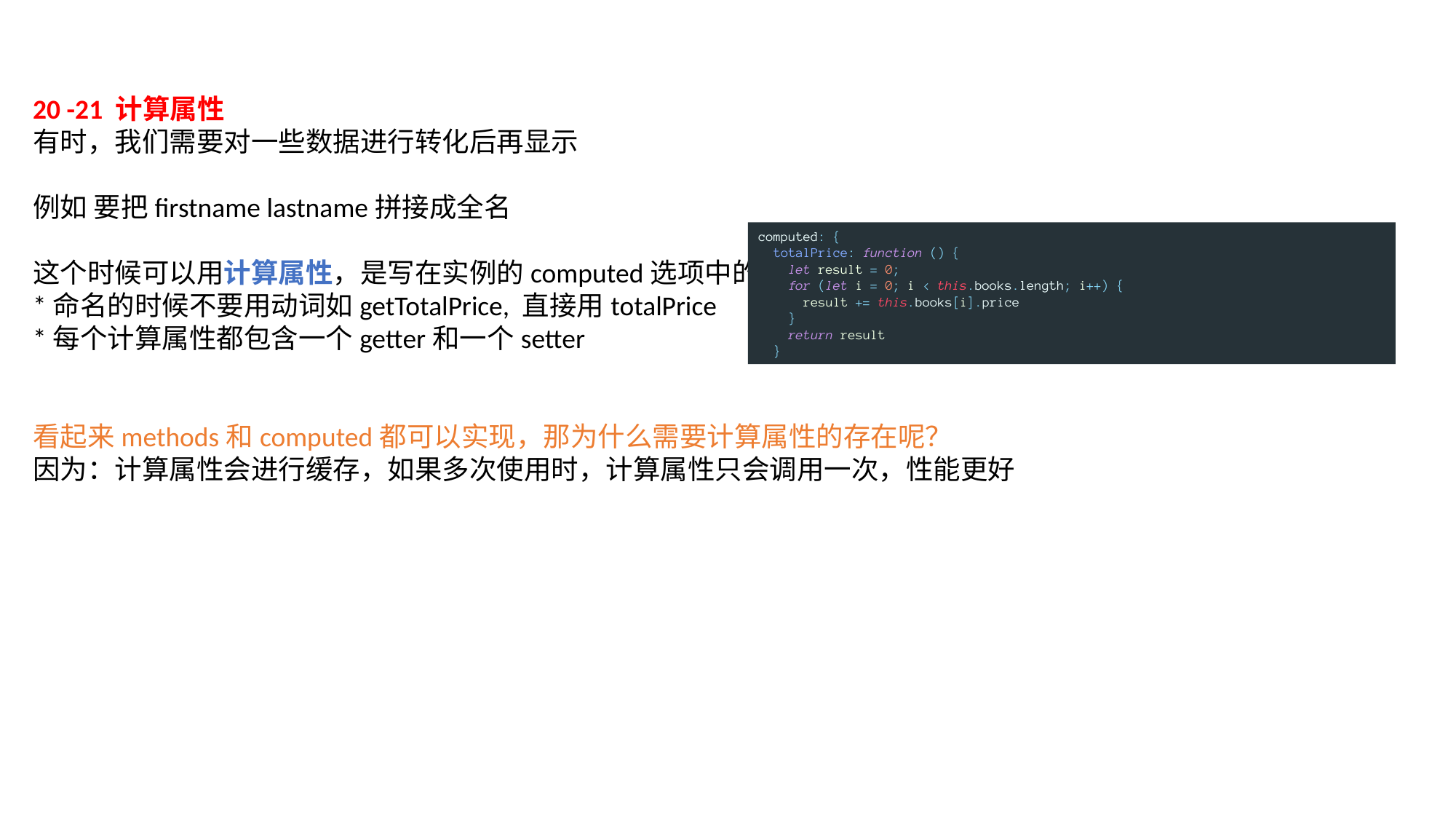

20 -21 计算属性
有时，我们需要对一些数据进行转化后再显示

例如 要把firstname lastname拼接成全名

这个时候可以用计算属性，是写在实例的computed选项中的
*命名的时候不要用动词如getTotalPrice, 直接用totalPrice
*每个计算属性都包含一个getter和一个setter

看起来methods和computed都可以实现，那为什么需要计算属性的存在呢？
因为：计算属性会进行缓存，如果多次使用时，计算属性只会调用一次，性能更好
computed: {
  totalPrice: function () {
    let result = 0;
    for (let i = 0; i < this.books.length; i++) {
      result += this.books[i].price
    }
    return result
  }